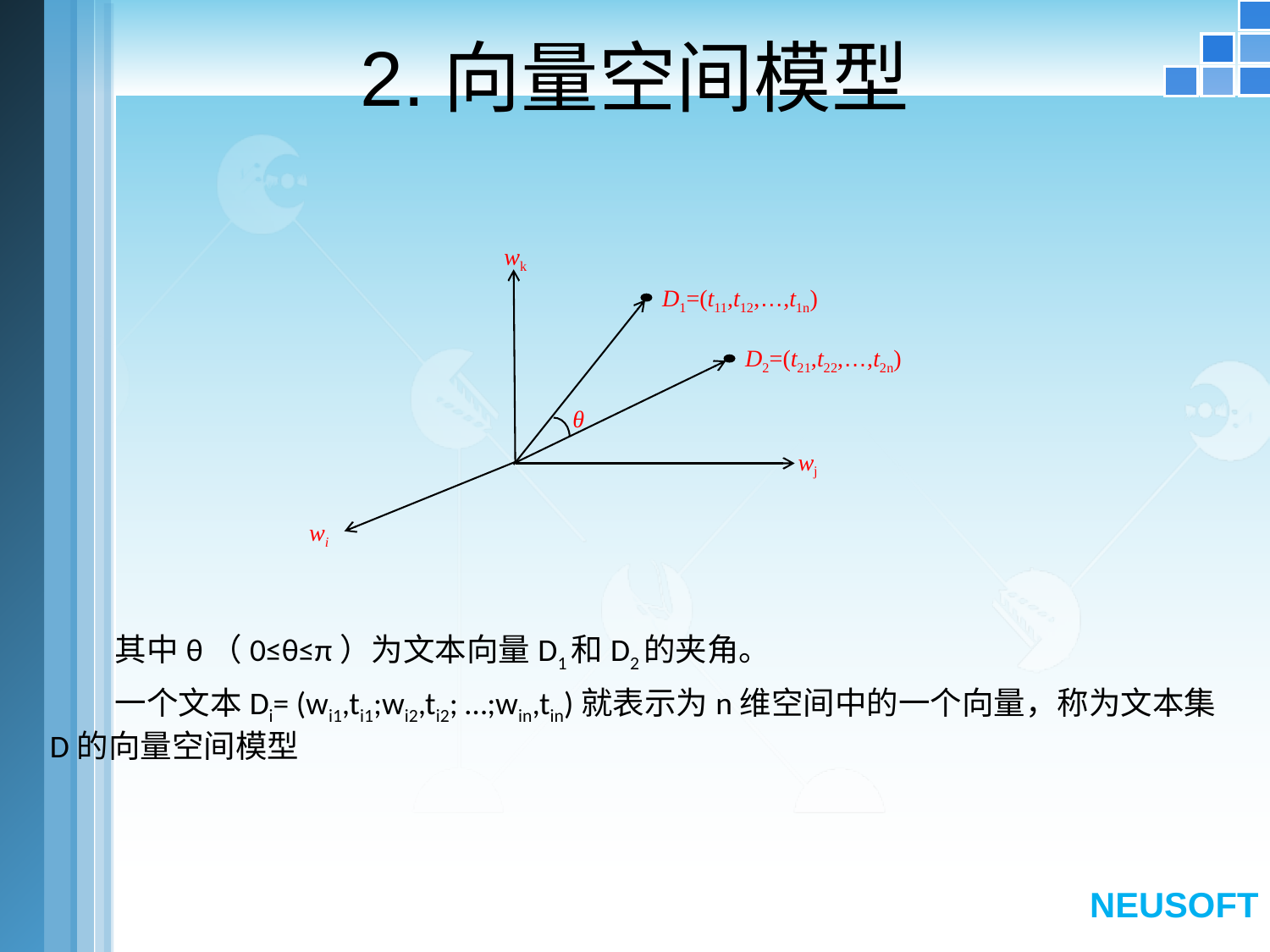

# 2.向量空间模型
wk
D1=(t11,t12,…,t1n)

D2=(t21,t22,…,t2n)

θ

wj
wi

        其中θ（0≤θ≤π）为文本向量D1和D2的夹角。
        一个文本Di= (wi1,ti1;wi2,ti2; …;win,tin)就表示为n维空间中的一个向量，称为文本集D的向量空间模型